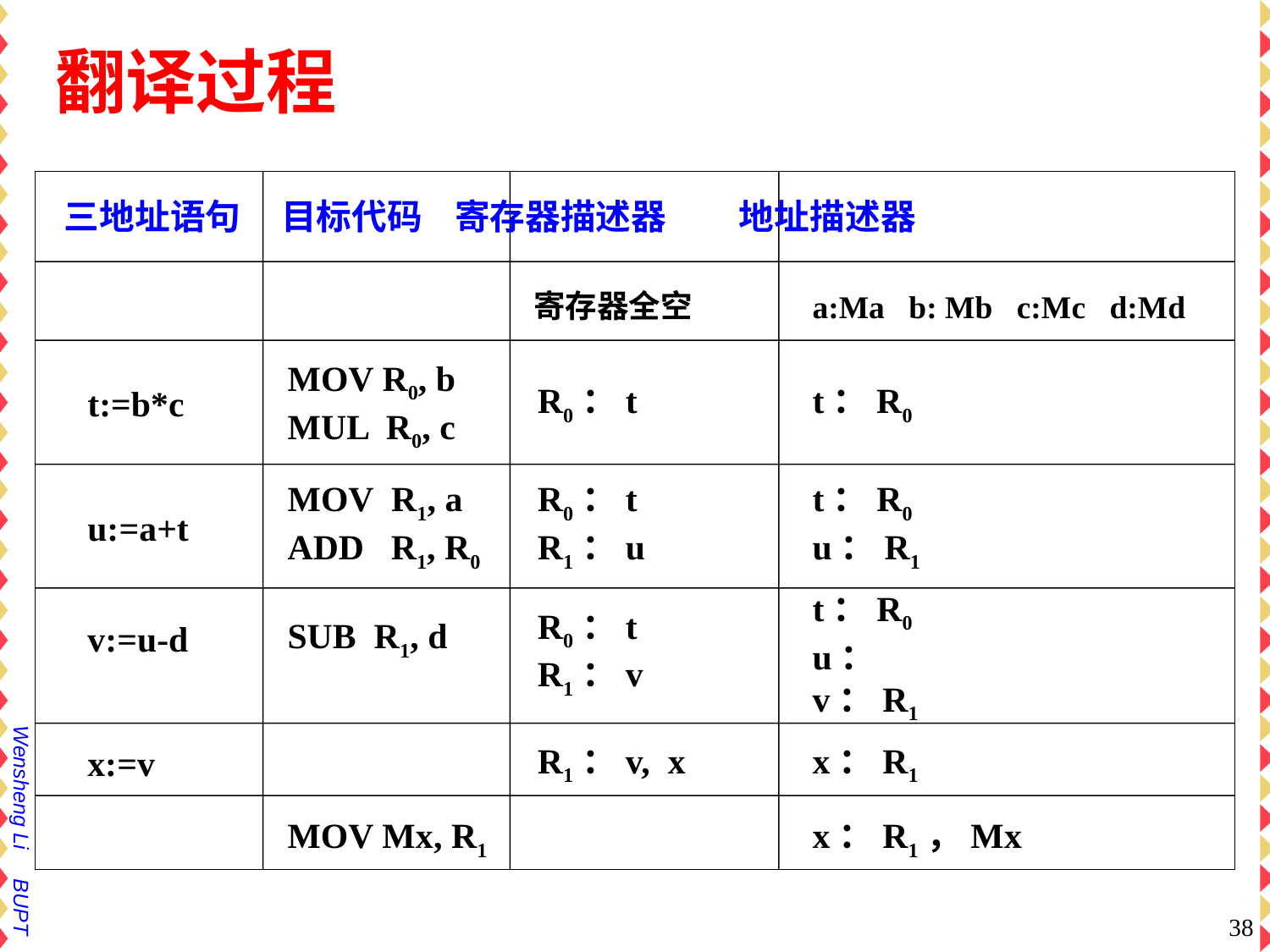

# 翻译过程

 三地址语句     目标代码    寄存器描述器         地址描述器
寄存器全空
a:Ma   b: Mb   c:Mc   d:Md
MOV R0, b
MUL  R0, c
t:=b*c
R0：t
t：R0
MOV  R1, a
ADD   R1, R0
R0：t
R1：u
t：R0
u：R1
u:=a+t
t：R0
u：
v：R1
R0：t
R1：v
v:=u-d
SUB  R1, d
x:=v
R1：v,  x
x：R1
MOV Mx, R1
x：R1，Mx
38